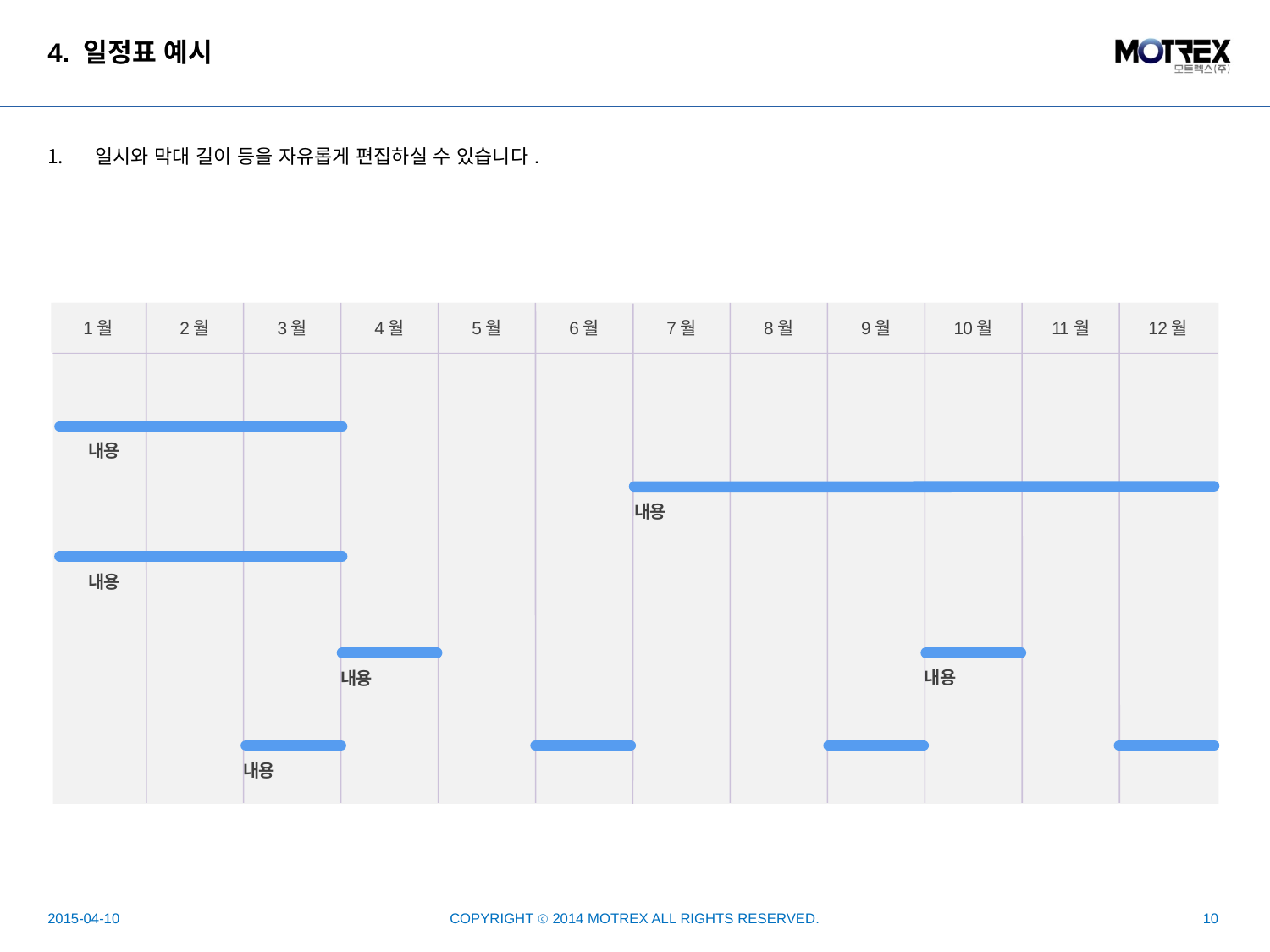

# 4. 일정표 예시
일시와 막대 길이 등을 자유롭게 편집하실 수 있습니다.

1월

2월
3월
4월
5월
6월
7월
8월
9월
10월
11월
12월

내용
내용
내용
내용
내용
내용
2015-04-10
COPYRIGHT ⓒ 2014 MOTREX ALL RIGHTS RESERVED.
10